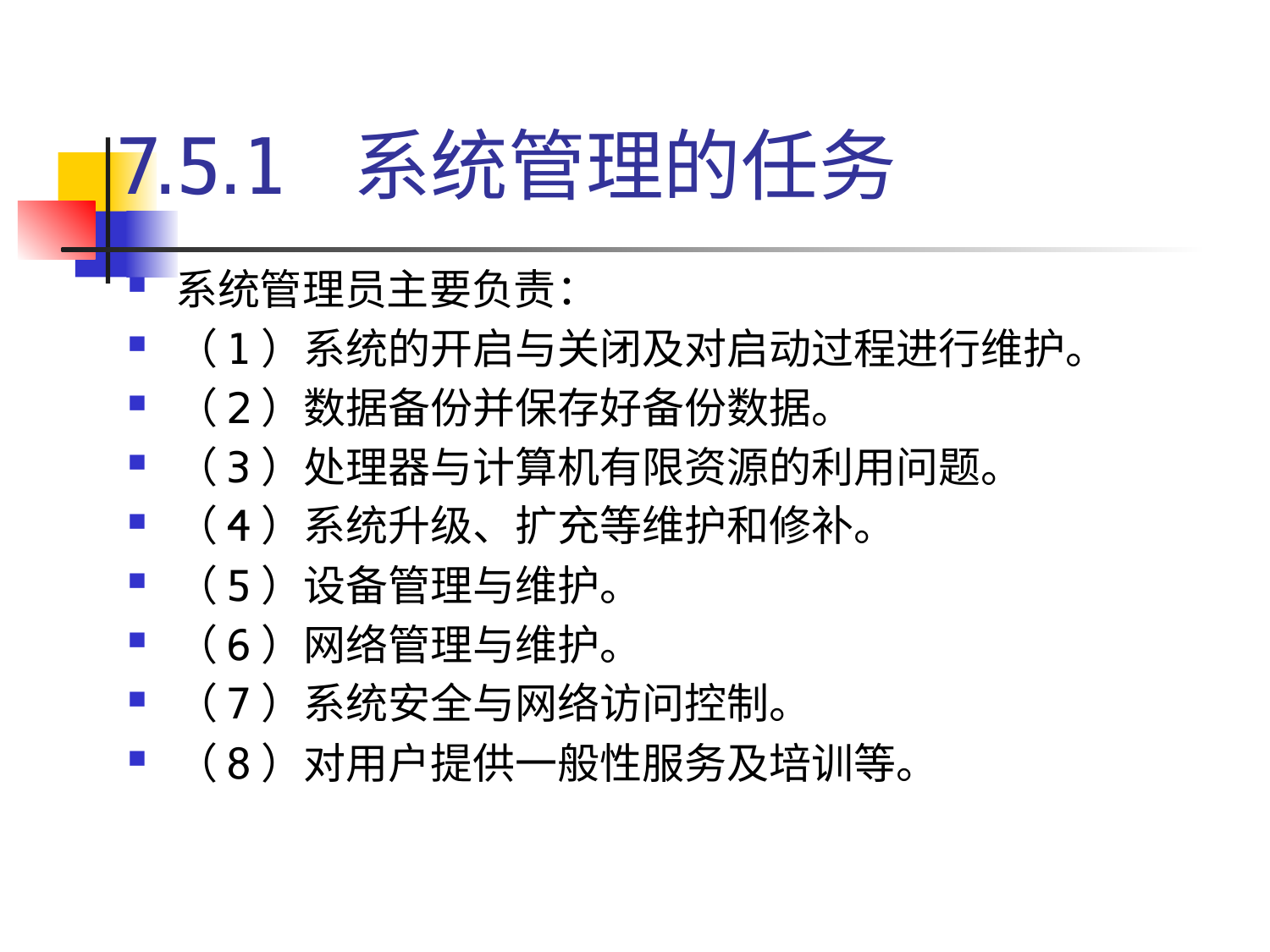

# 7.5.1  系统管理的任务
系统管理员主要负责：
（1）系统的开启与关闭及对启动过程进行维护。
（2）数据备份并保存好备份数据。
（3）处理器与计算机有限资源的利用问题。
（4）系统升级、扩充等维护和修补。
（5）设备管理与维护。
（6）网络管理与维护。
（7）系统安全与网络访问控制。
（8）对用户提供一般性服务及培训等。